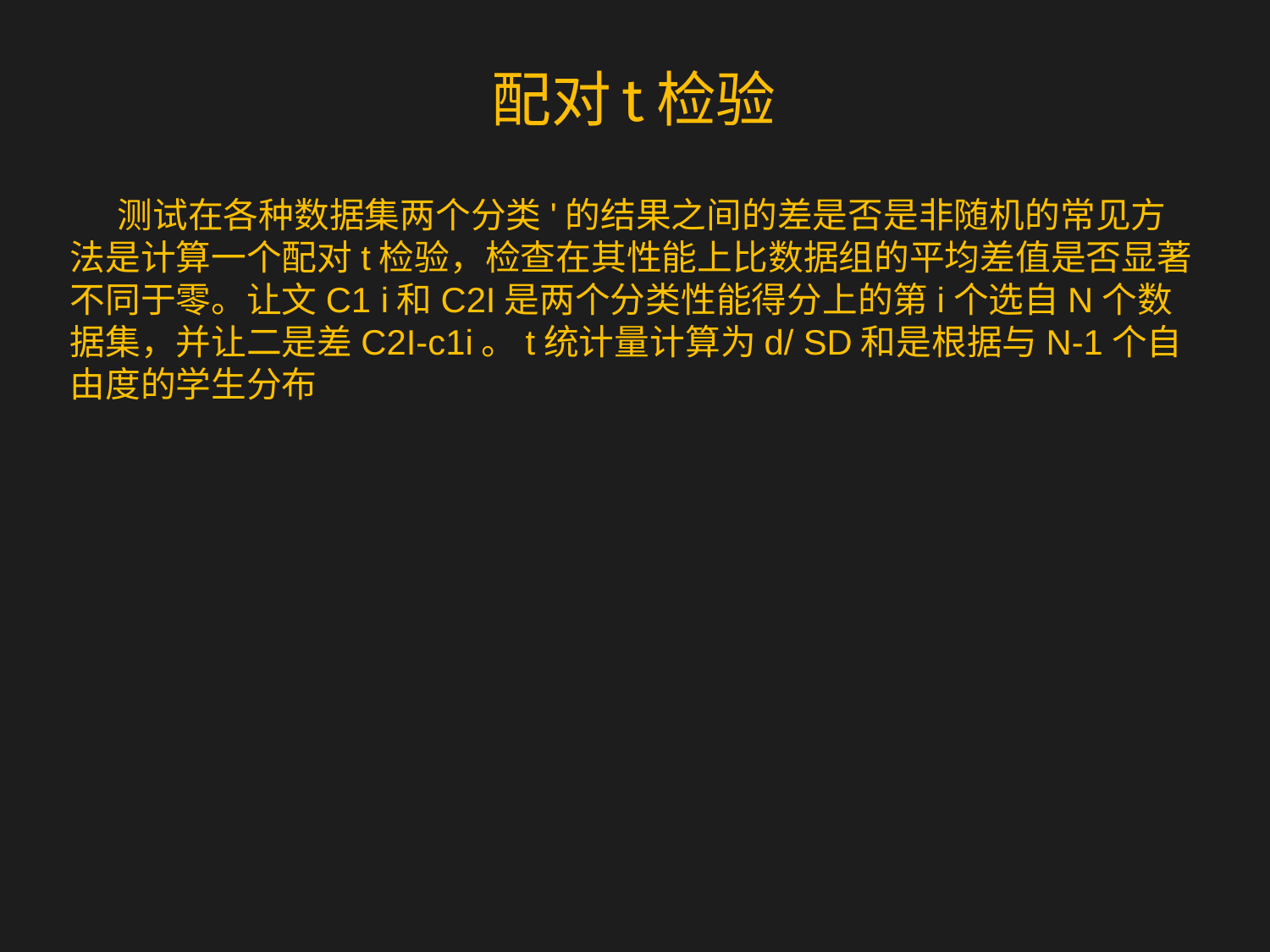

# 配对t检验
     测试在各种数据集两个分类'的结果之间的差是否是非随机的常见方法是计算一个配对t检验，检查在其性能上比数据组的平均差值是否显著不同于零。让文C1 i和C2I是两个分类性能得分上的第i个选自N个数据集，并让二是差C2I-c1i。t统计量计算为d/ SD和是根据与N-1个自由度的学生分布